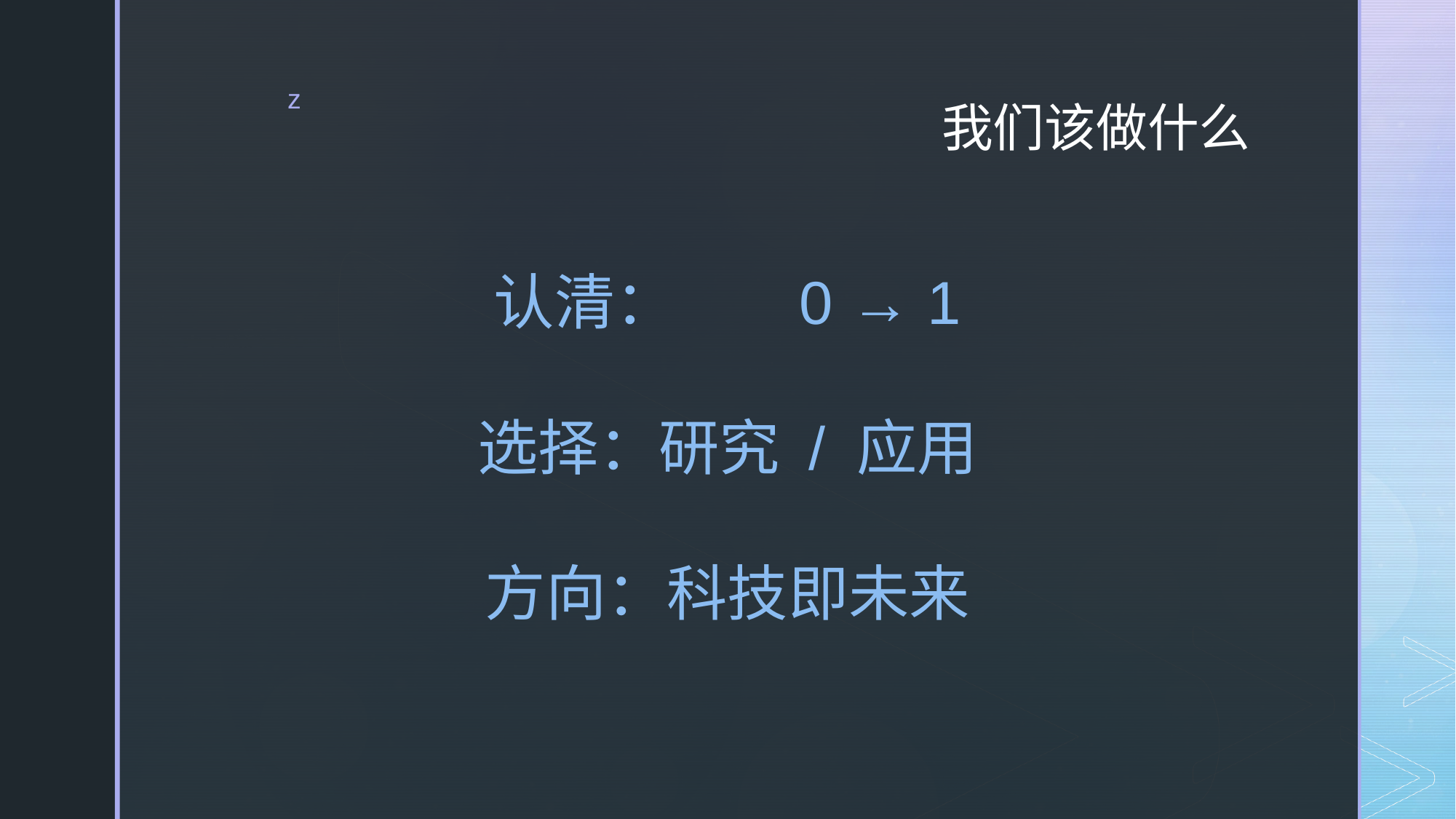

# 我们该做什么
认清：        0 → 1
选择：研究 / 应用
方向：科技即未来